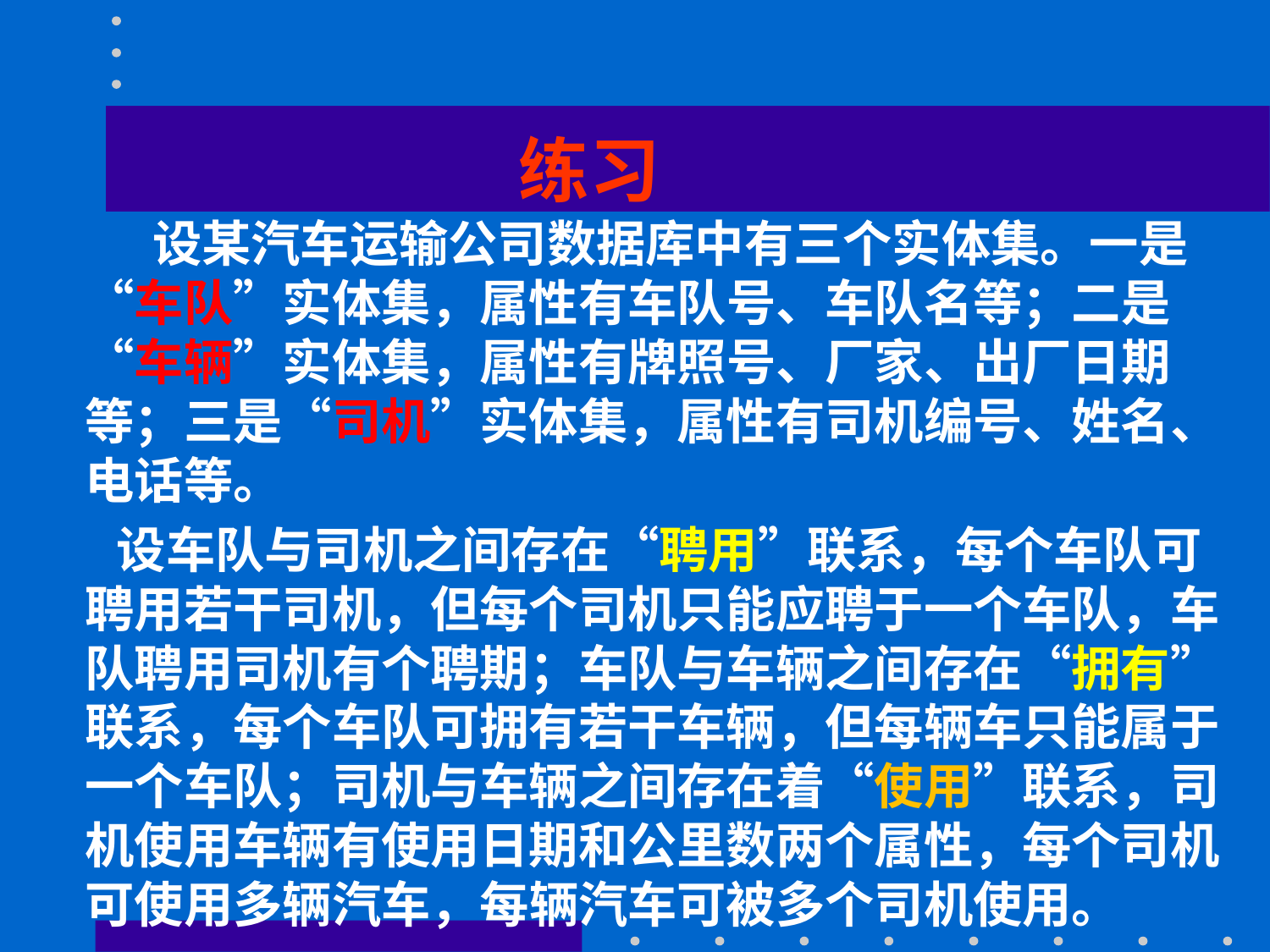

# 练习
           设某汽车运输公司数据库中有三个实体集。一是“车队”实体集，属性有车队号、车队名等；二是“车辆”实体集，属性有牌照号、厂家、出厂日期等；三是“司机”实体集，属性有司机编号、姓名、电话等。
      设车队与司机之间存在“聘用”联系，每个车队可聘用若干司机，但每个司机只能应聘于一个车队，车队聘用司机有个聘期；车队与车辆之间存在“拥有”联系，每个车队可拥有若干车辆，但每辆车只能属于一个车队；司机与车辆之间存在着“使用”联系，司机使用车辆有使用日期和公里数两个属性，每个司机可使用多辆汽车，每辆汽车可被多个司机使用。